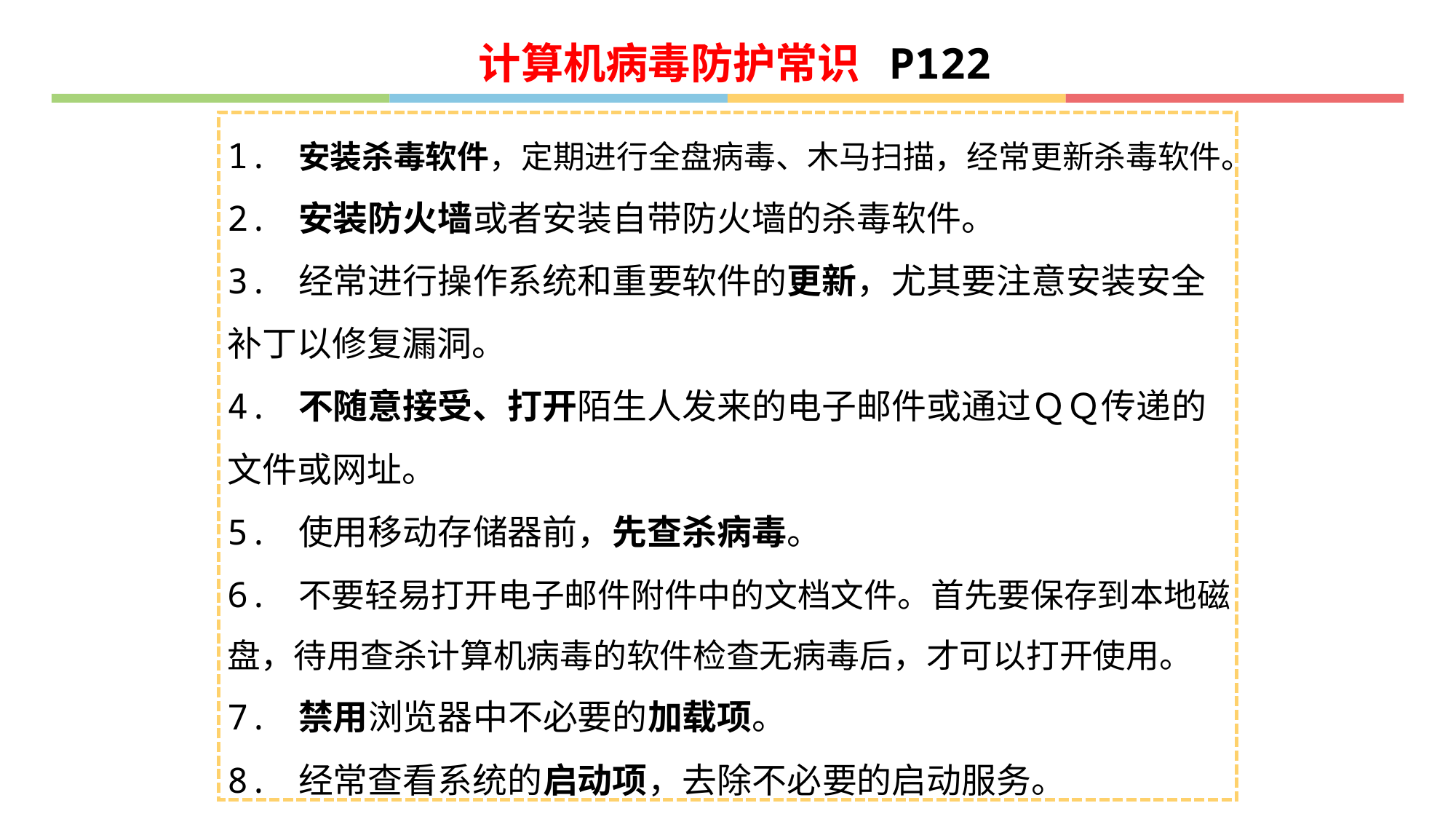

计算机病毒防护常识  P122
1. 安装杀毒软件，定期进行全盘病毒、木马扫描，经常更新杀毒软件。
2. 安装防火墙或者安装自带防火墙的杀毒软件。
3. 经常进行操作系统和重要软件的更新，尤其要注意安装安全补丁以修复漏洞。
4. 不随意接受、打开陌生人发来的电子邮件或通过ＱＱ传递的文件或网址。
5. 使用移动存储器前，先查杀病毒。
6. 不要轻易打开电子邮件附件中的文档文件。首先要保存到本地磁盘，待用查杀计算机病毒的软件检查无病毒后，才可以打开使用。
7. 禁用浏览器中不必要的加载项。
8. 经常查看系统的启动项，去除不必要的启动服务。